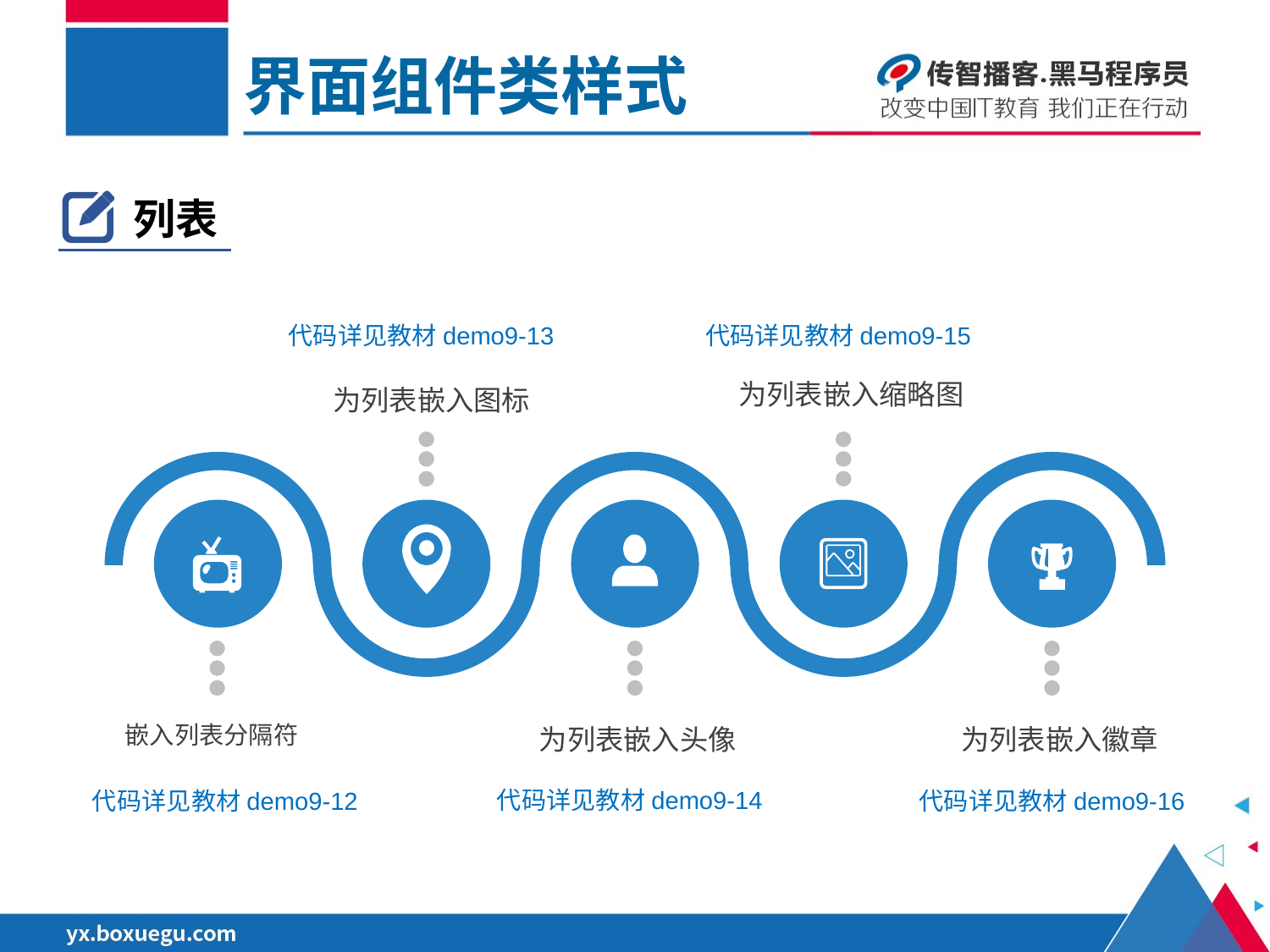

界面组件类样式
列表

代码详见教材demo9-15
代码详见教材demo9-13
为列表嵌入缩略图
为列表嵌入图标

嵌入列表分隔符
为列表嵌入头像
为列表嵌入徽章
代码详见教材demo9-14
代码详见教材demo9-12
代码详见教材demo9-16